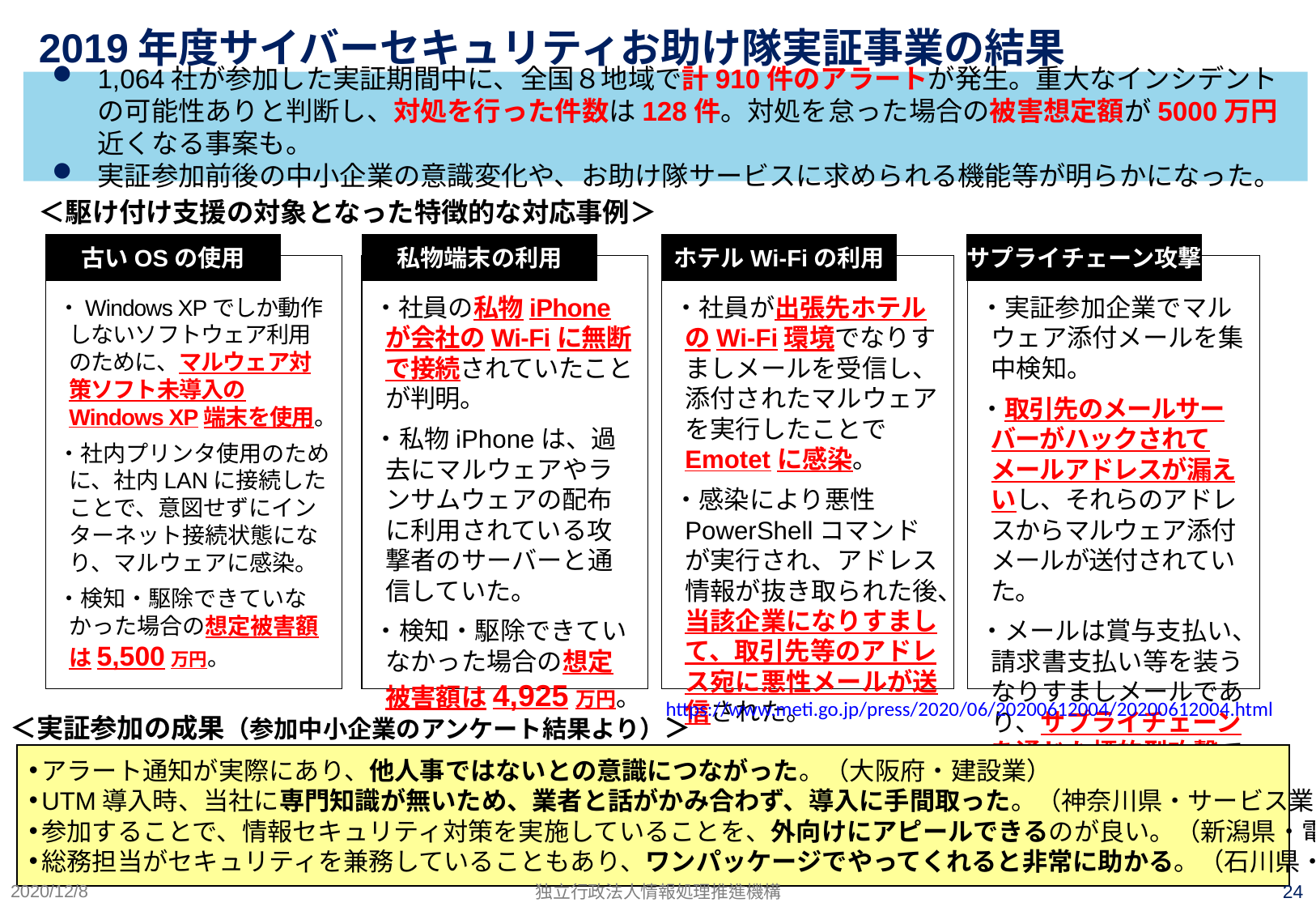

# 2019年度サイバーセキュリティお助け隊実証事業の結果
1,064社が参加した実証期間中に、全国８地域で計910件のアラートが発生。重大なインシデントの可能性ありと判断し、対処を行った件数は128件。対処を怠った場合の被害想定額が5000万円近くなる事案も。
実証参加前後の中小企業の意識変化や、お助け隊サービスに求められる機能等が明らかになった。
＜駆け付け支援の対象となった特徴的な対応事例＞
古いOSの使用
私物端末の利用
ホテルWi-Fiの利用
サプライチェーン攻撃

・Windows XPでしか動作しないソフトウェア利用のために、マルウェア対策ソフト未導入のWindows XP端末を使用。
・社内プリンタ使用のために、社内LANに接続したことで、意図せずにインターネット接続状態になり、マルウェアに感染。
・検知・駆除できていなかった場合の想定被害額は5,500万円。

・社員の私物iPhoneが会社のWi-Fiに無断で接続されていたことが判明。
・私物iPhoneは、過去にマルウェアやランサムウェアの配布に利用されている攻撃者のサーバーと通信していた。
・検知・駆除できていなかった場合の想定被害額は4,925万円。

・社員が出張先ホテルのWi-Fi環境でなりすましメールを受信し、添付されたマルウェアを実行したことでEmotetに感染。
・感染により悪性PowerShellコマンドが実行され、アドレス情報が抜き取られた後、当該企業になりすまして、取引先等のアドレス宛に悪性メールが送信された。

・実証参加企業でマルウェア添付メールを集中検知。
・取引先のメールサーバーがハックされてメールアドレスが漏えいし、それらのアドレスからマルウェア添付メールが送付されていた。
・メールは賞与支払い、請求書支払い等を装うなりすましメールであり、サプライチェーンを通じた標的型攻撃であった。
＜https://www.meti.go.jp/press/2020/06/20200612004/20200612004.html＞
＜実証参加の成果（参加中小企業のアンケート結果より）＞
アラート通知が実際にあり、他人事ではないとの意識につながった。（大阪府・建設業）
UTM導入時、当社に専門知識が無いため、業者と話がかみ合わず、導入に手間取った。（神奈川県・サービス業）
参加することで、情報セキュリティ対策を実施していることを、外向けにアピールできるのが良い。（新潟県・電気通信工事業）
総務担当がセキュリティを兼務していることもあり、ワンパッケージでやってくれると非常に助かる。（石川県・製造業）
2020/12/8
独立行政法人情報処理推進機構
24